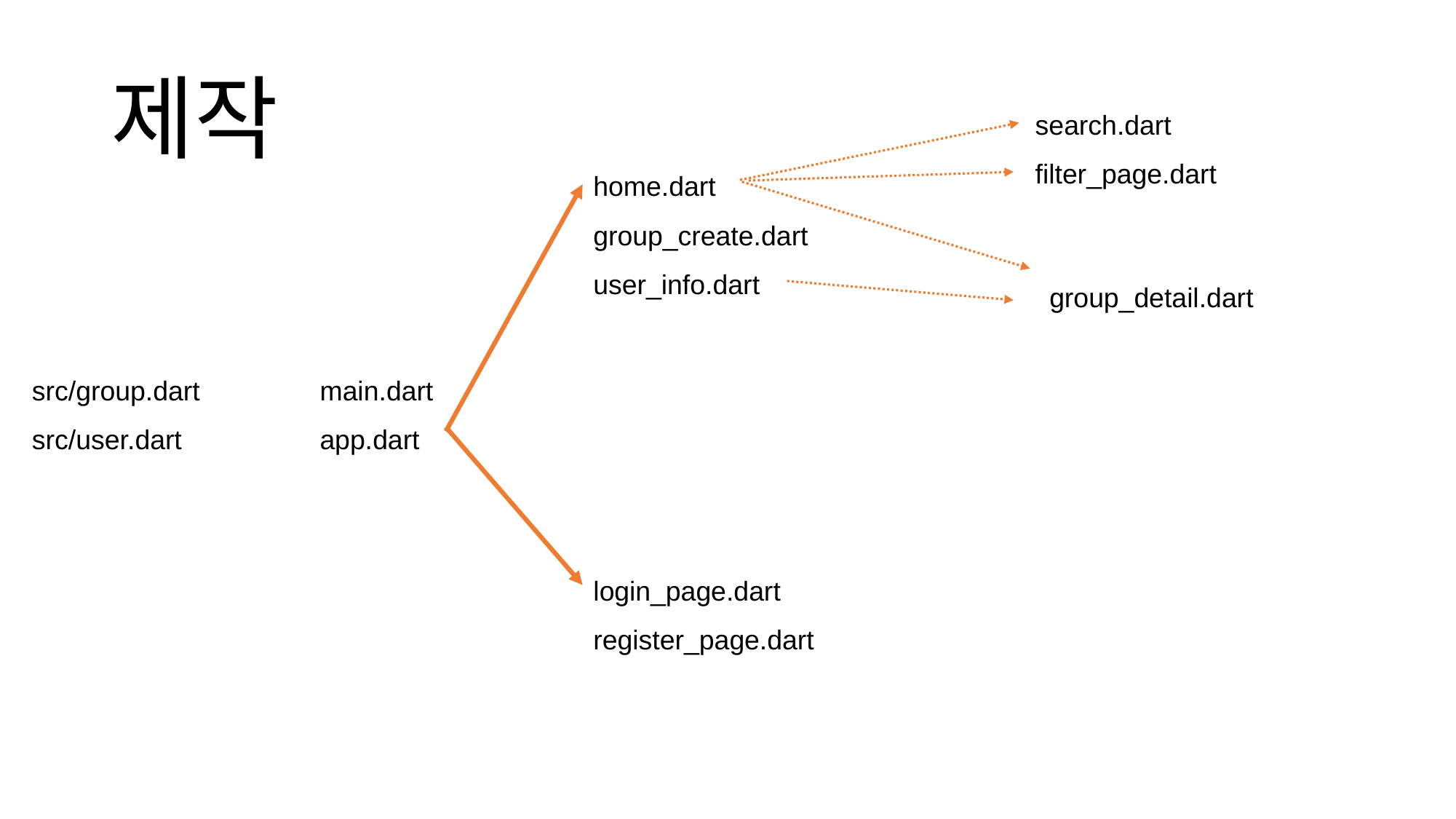

# 제작
search.dart
filter_page.dart
home.dart
group_create.dart
user_info.dart
group_detail.dart
src/group.dart
src/user.dart

main.dart
app.dart
login_page.dart
register_page.dart